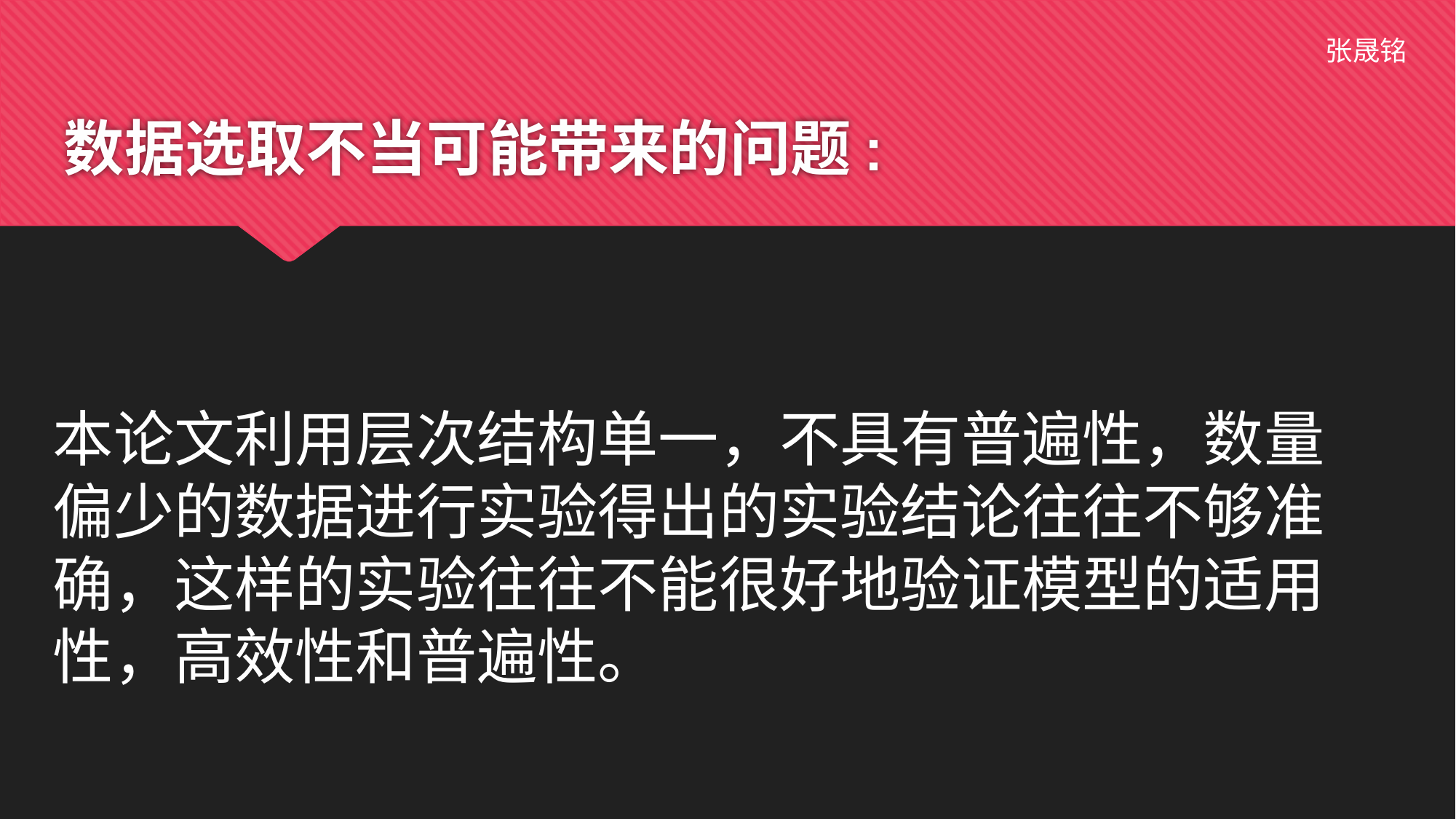

张晟铭
数据选取不当可能带来的问题:
本论文利用层次结构单一，不具有普遍性，数量偏少的数据进行实验得出的实验结论往往不够准确，这样的实验往往不能很好地验证模型的适用性，高效性和普遍性。